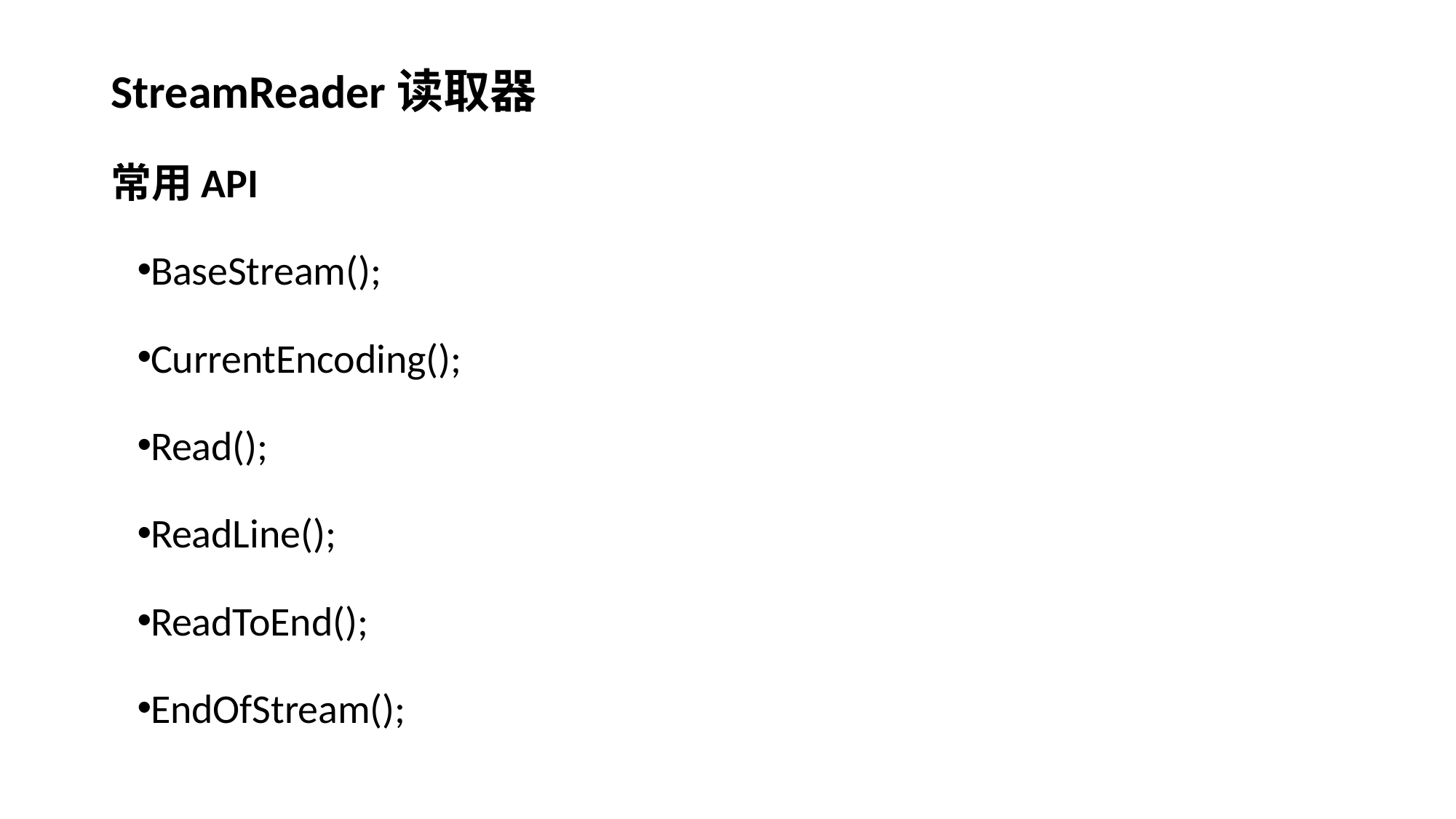

StreamReader读取器
常用API
BaseStream();
CurrentEncoding();
Read();
ReadLine();
ReadToEnd();
EndOfStream();